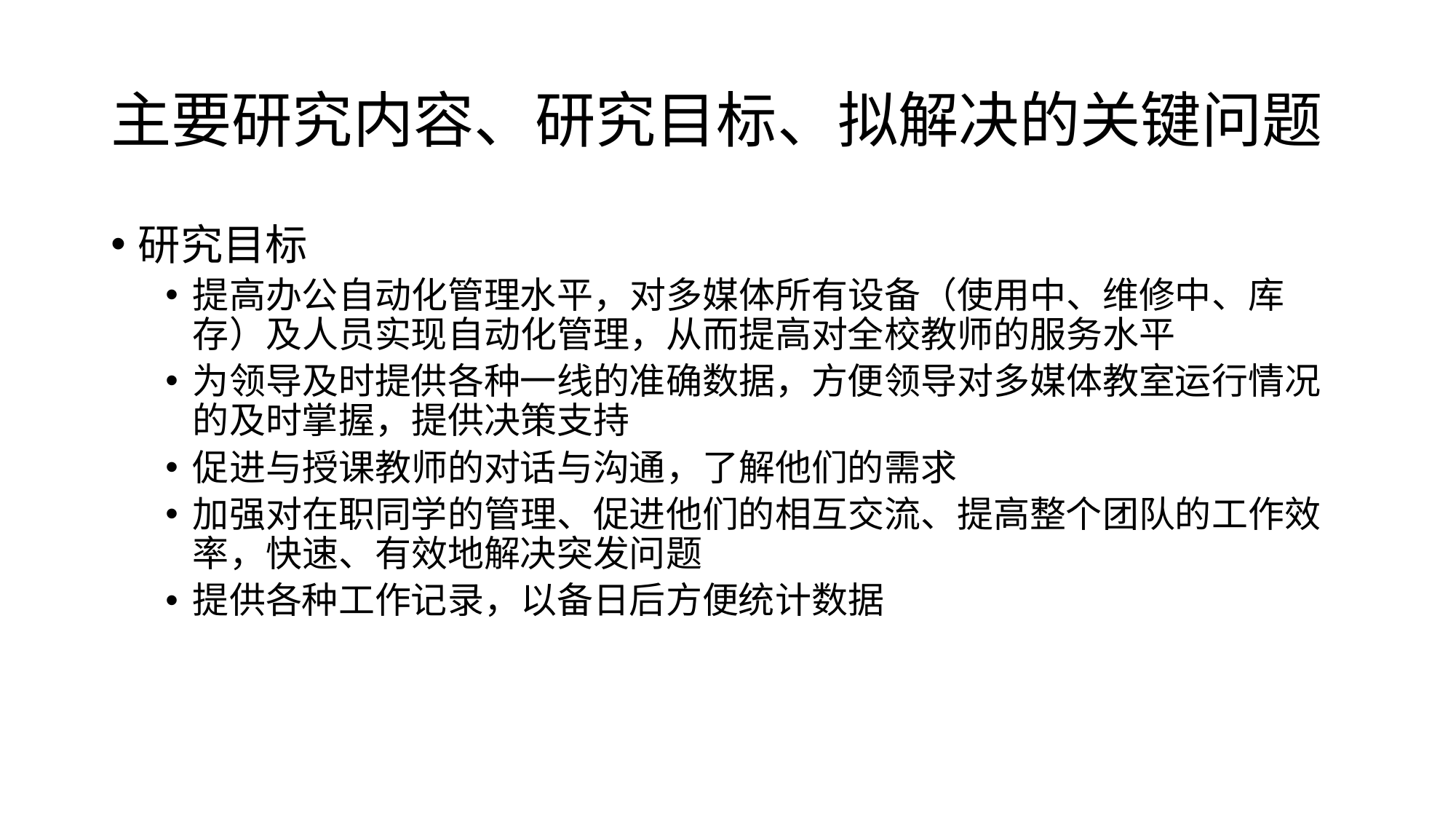

# 主要研究内容、研究目标、拟解决的关键问题
研究目标
提高办公自动化管理水平，对多媒体所有设备（使用中、维修中、库存）及人员实现自动化管理，从而提高对全校教师的服务水平
为领导及时提供各种一线的准确数据，方便领导对多媒体教室运行情况的及时掌握，提供决策支持
促进与授课教师的对话与沟通，了解他们的需求
加强对在职同学的管理、促进他们的相互交流、提高整个团队的工作效率，快速、有效地解决突发问题
提供各种工作记录，以备日后方便统计数据